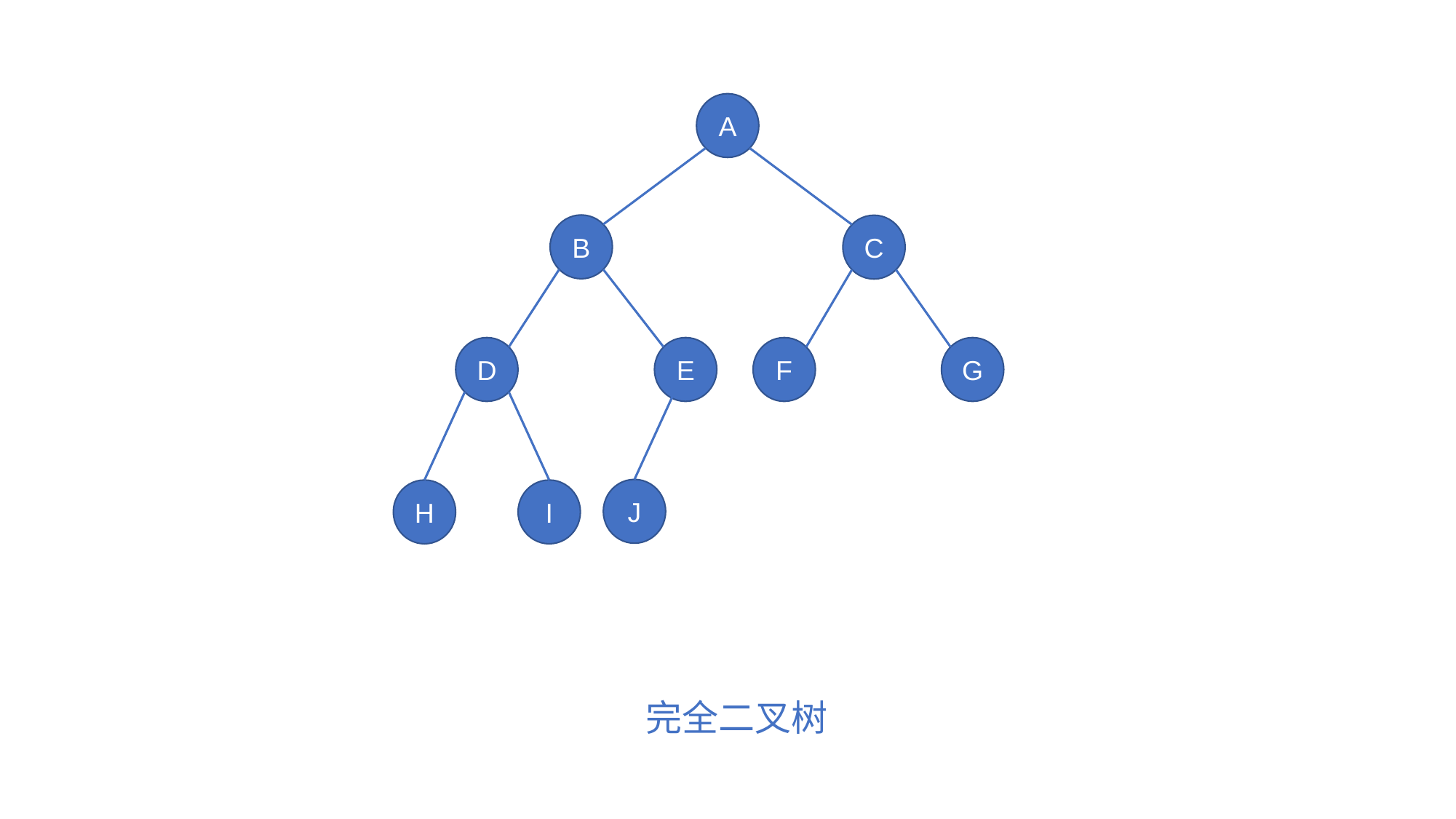

A
B
C
G
D
E
F
J
H
I
完全二叉树